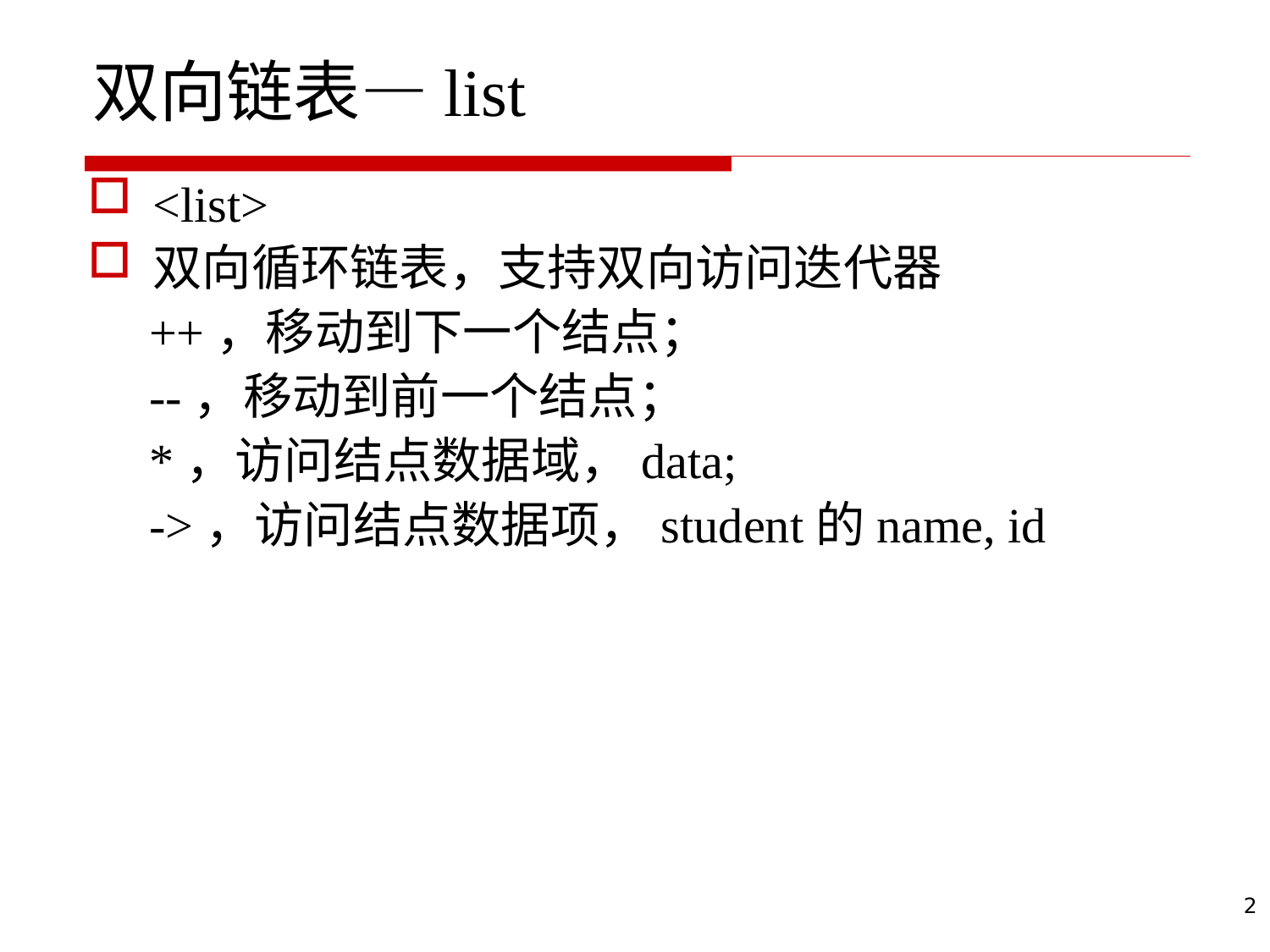

# 双向链表—list
<list>
双向循环链表，支持双向访问迭代器
     ++，移动到下一个结点；
     --，移动到前一个结点；
     *，访问结点数据域，data;
     ->，访问结点数据项，student的name, id

2